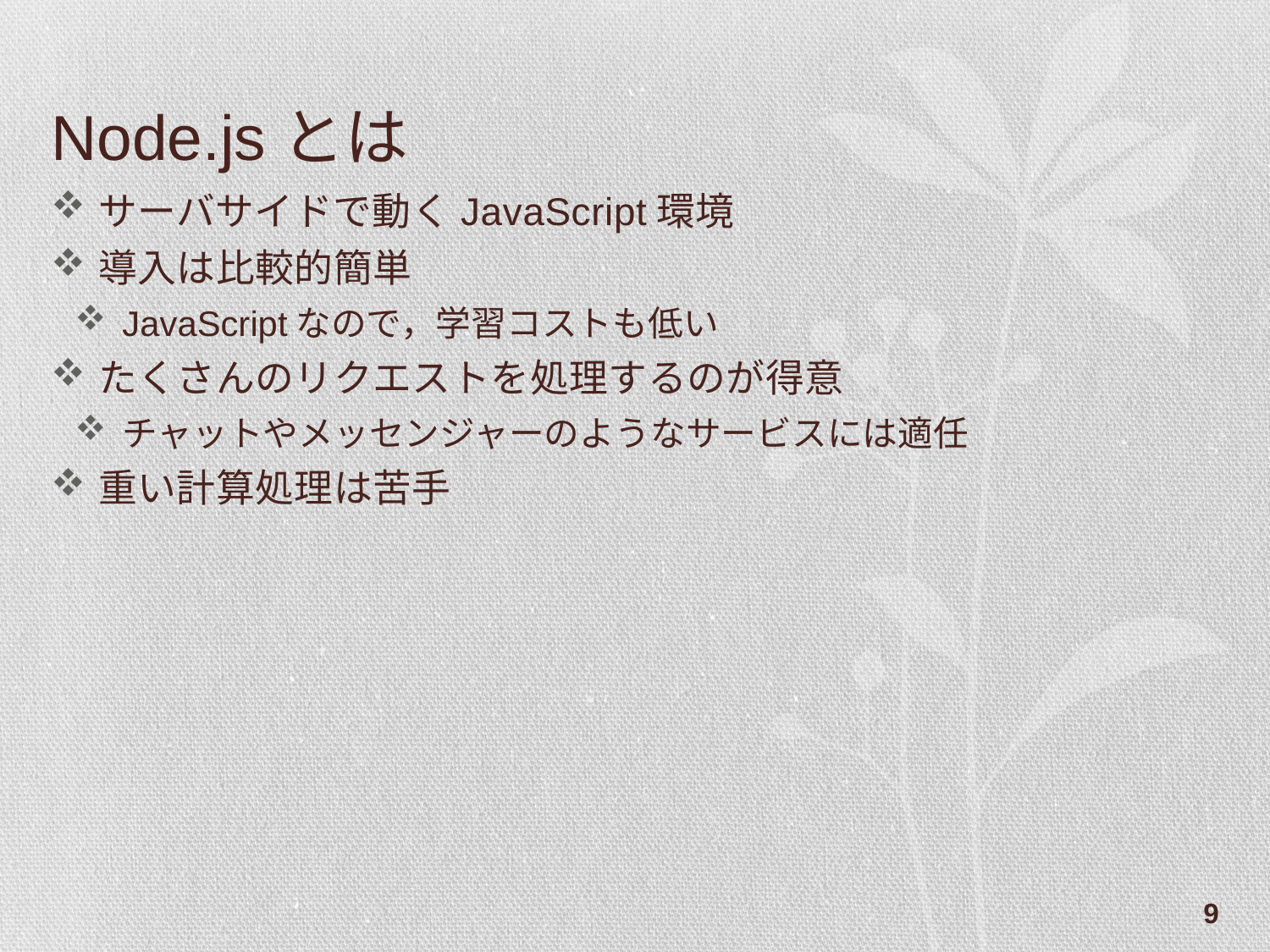

# Node.jsとは
サーバサイドで動くJavaScript環境
導入は比較的簡単
JavaScriptなので，学習コストも低い
たくさんのリクエストを処理するのが得意
チャットやメッセンジャーのようなサービスには適任
重い計算処理は苦手
9